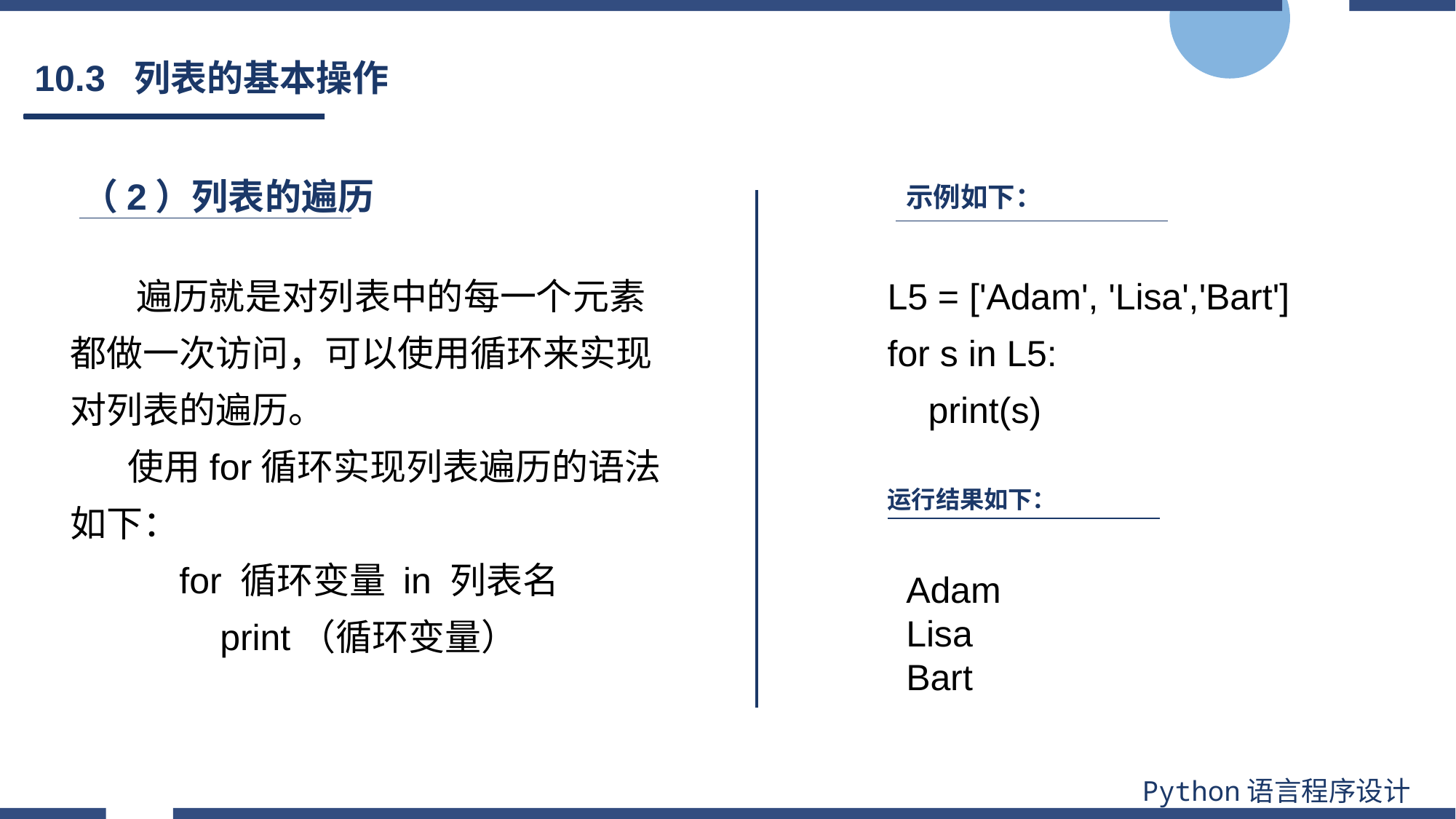

# 10.3  列表的基本操作
（2）列表的遍历
示例如下：
       遍历就是对列表中的每一个元素都做一次访问，可以使用循环来实现对列表的遍历。
      使用for循环实现列表遍历的语法如下：
for 循环变量 in 列表名
    print（循环变量）
L5 = ['Adam', 'Lisa','Bart']
for s in L5:
    print(s)

运行结果如下：
Adam
Lisa
Bart